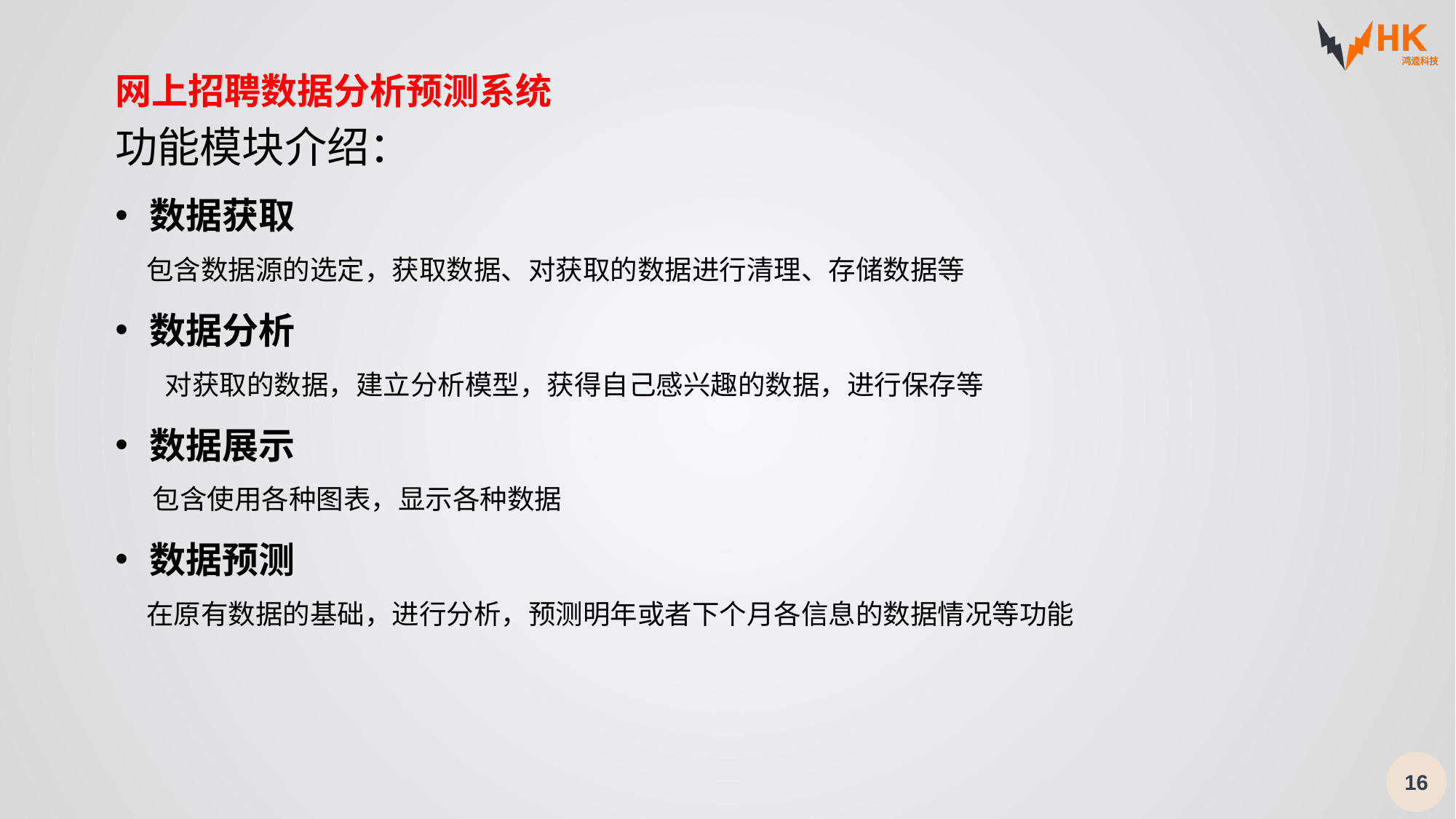

网上招聘数据分析预测系统
功能模块介绍：
数据获取
    包含数据源的选定，获取数据、对获取的数据进行清理、存储数据等
数据分析
       对获取的数据，建立分析模型，获得自己感兴趣的数据，进行保存等
数据展示
     包含使用各种图表，显示各种数据
数据预测
    在原有数据的基础，进行分析，预测明年或者下个月各信息的数据情况等功能